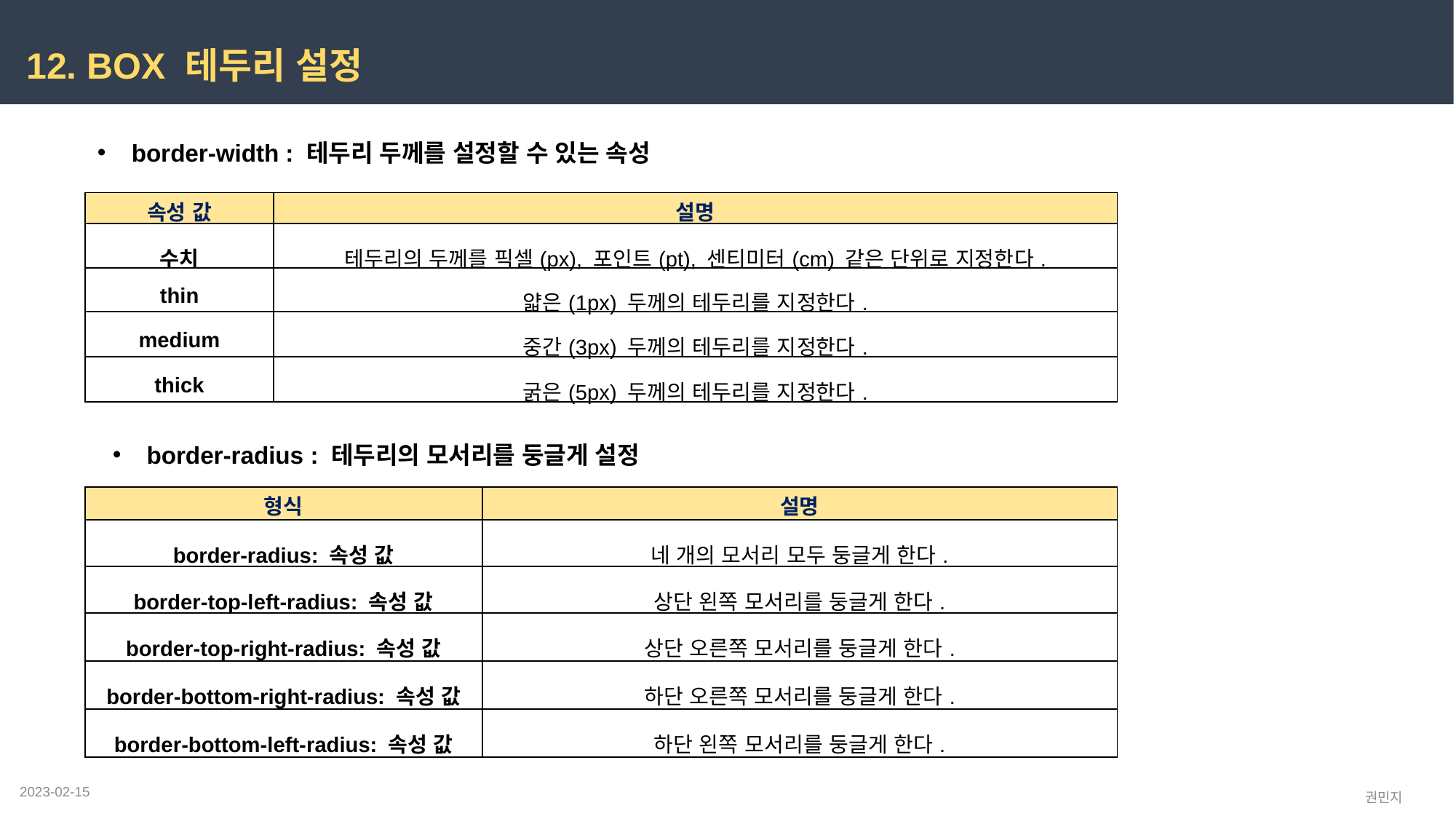

12. BOX 테두리 설정
border-width : 테두리 두께를 설정할 수 있는 속성
| 속성 값 | 설명 |
| --- | --- |
| 수치 | 테두리의 두께를 픽셀(px), 포인트(pt), 센티미터(cm) 같은 단위로 지정한다. |
| thin | 얇은(1px) 두께의 테두리를 지정한다. |
| medium | 중간(3px) 두께의 테두리를 지정한다. |
| thick | 굵은(5px) 두께의 테두리를 지정한다. |
border-radius : 테두리의 모서리를 둥글게 설정
| 형식 | 설명 |
| --- | --- |
| border-radius: 속성 값 | 네 개의 모서리 모두 둥글게 한다. |
| border-top-left-radius: 속성 값 | 상단 왼쪽 모서리를 둥글게 한다. |
| border-top-right-radius: 속성 값 | 상단 오른쪽 모서리를 둥글게 한다. |
| border-bottom-right-radius: 속성 값 | 하단 오른쪽 모서리를 둥글게 한다. |
| border-bottom-left-radius: 속성 값 | 하단 왼쪽 모서리를 둥글게 한다. |
2023-02-15
권민지